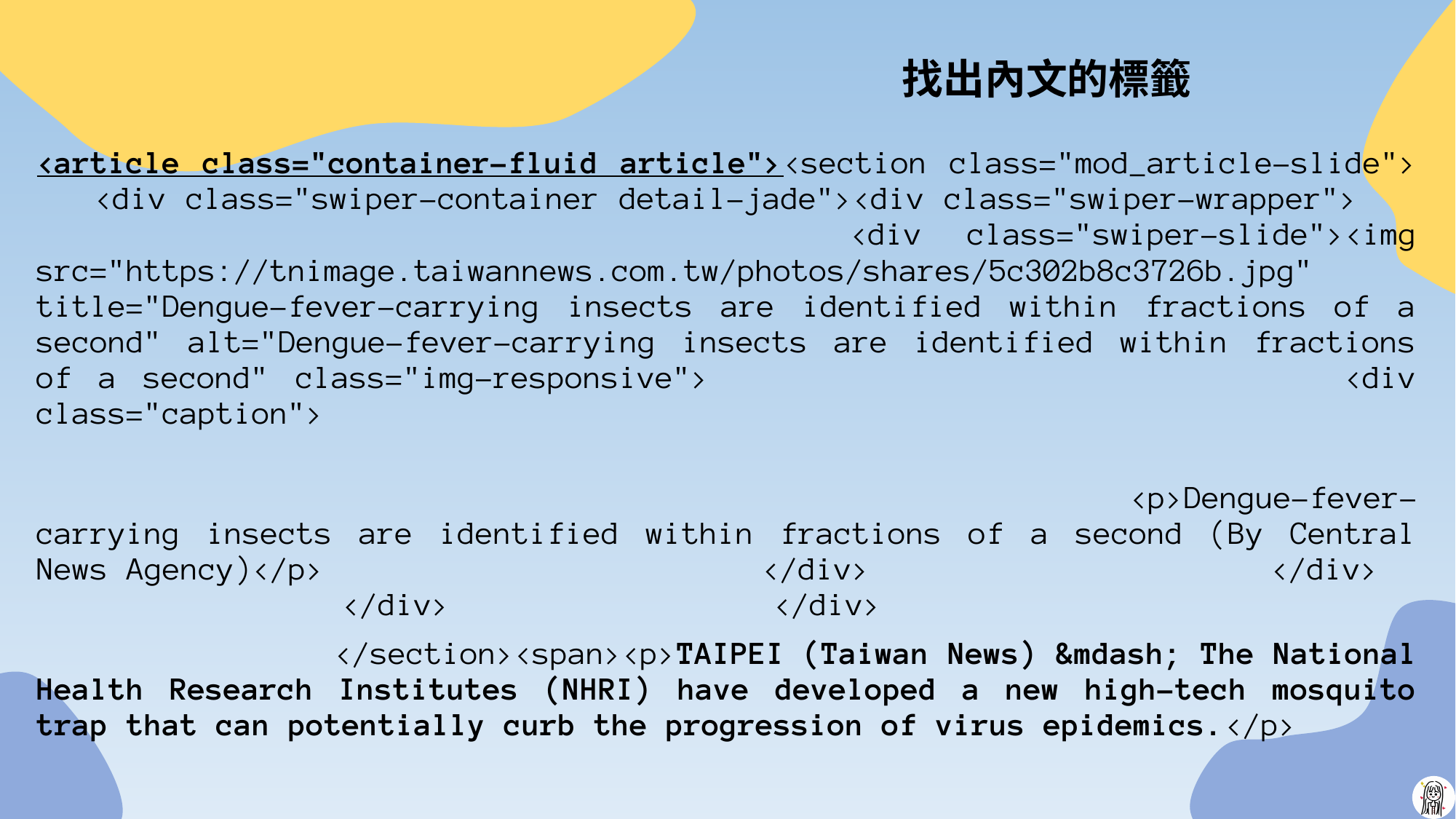

# 找出內文的標籤
<article class="container-fluid article"><section class="mod_article-slide">    <div class="swiper-container detail-jade"><div class="swiper-wrapper">                      <div class="swiper-slide"><img src="https://tnimage.taiwannews.com.tw/photos/shares/5c302b8c3726b.jpg" title="Dengue-fever-carrying insects are identified within fractions of a second" alt="Dengue-fever-carrying insects are identified within fractions of a second" class="img-responsive">                        <div class="caption">
                                                                                                                                  <p>Dengue-fever-carrying insects are identified within fractions of a second (By Central News Agency)</p>                        </div>                      </div>                    </div>                  </div>
                </section><span><p>TAIPEI (Taiwan News) &mdash; The National Health Research Institutes (NHRI) have developed a new high-tech mosquito trap that can potentially curb the progression of virus epidemics.</p>

7